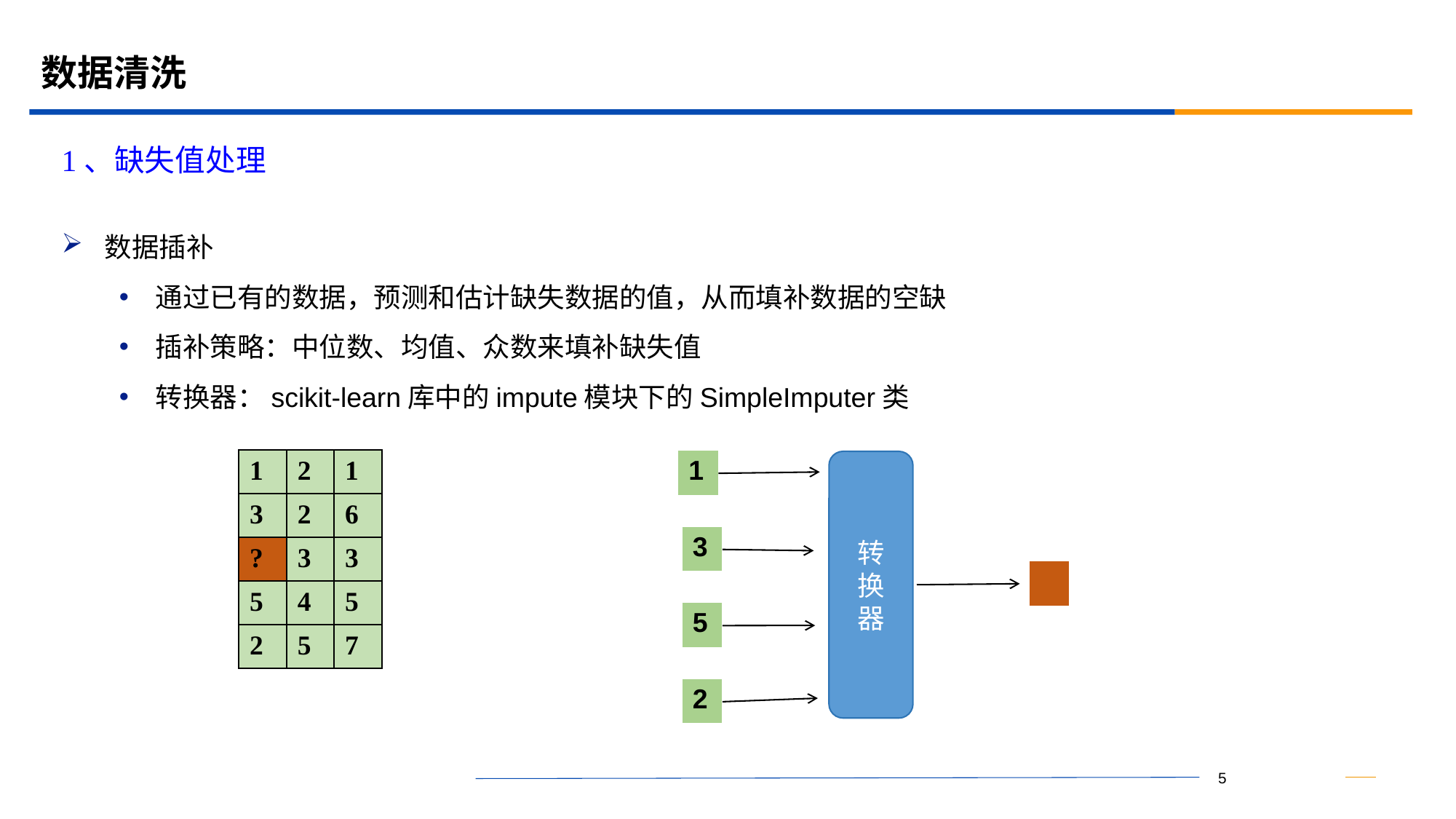

# 数据清洗
1、缺失值处理
数据插补
通过已有的数据，预测和估计缺失数据的值，从而填补数据的空缺
插补策略：中位数、均值、众数来填补缺失值
转换器：scikit-learn库中的impute模块下的SimpleImputer类

| 1 | 2 | 1 |
| --- | --- | --- |
| 3 | 2 | 6 |
| ? | 3 | 3 |
| 5 | 4 | 5 |
| 2 | 5 | 7 |
| 1 |
| --- |
转换器
| 3 |
| --- |
|  |
| --- |
| 5 |
| --- |
| 2 |
| --- |